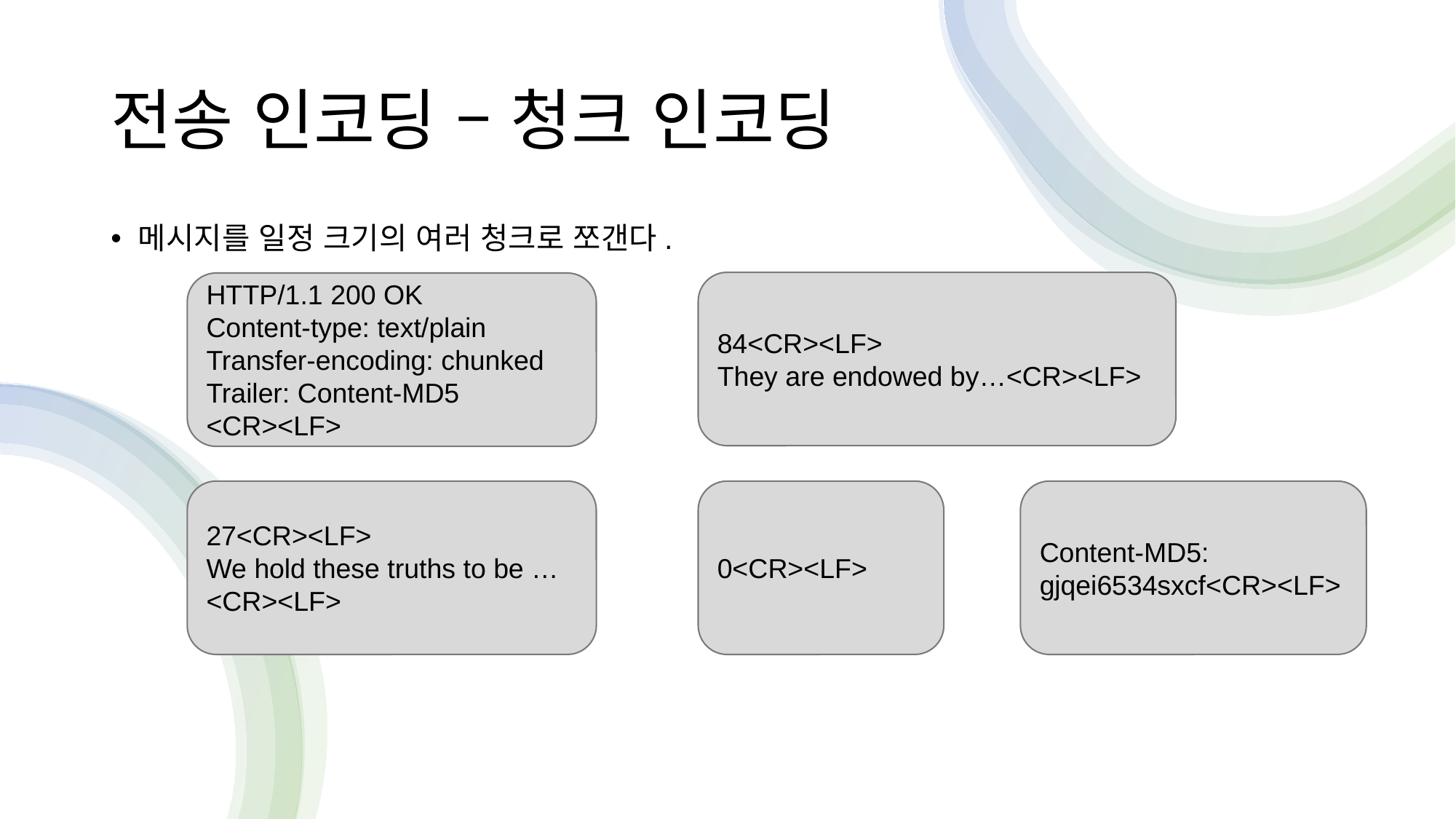

#
전송 인코딩 – 청크 인코딩
메시지를 일정 크기의 여러 청크로 쪼갠다.
84<CR><LF>
They are endowed by…<CR><LF>
HTTP/1.1 200 OK
Content-type: text/plain
Transfer-encoding: chunked
Trailer: Content-MD5
<CR><LF>

27<CR><LF>
We hold these truths to be …<CR><LF>
0<CR><LF>
Content-MD5:
gjqei6534sxcf<CR><LF>